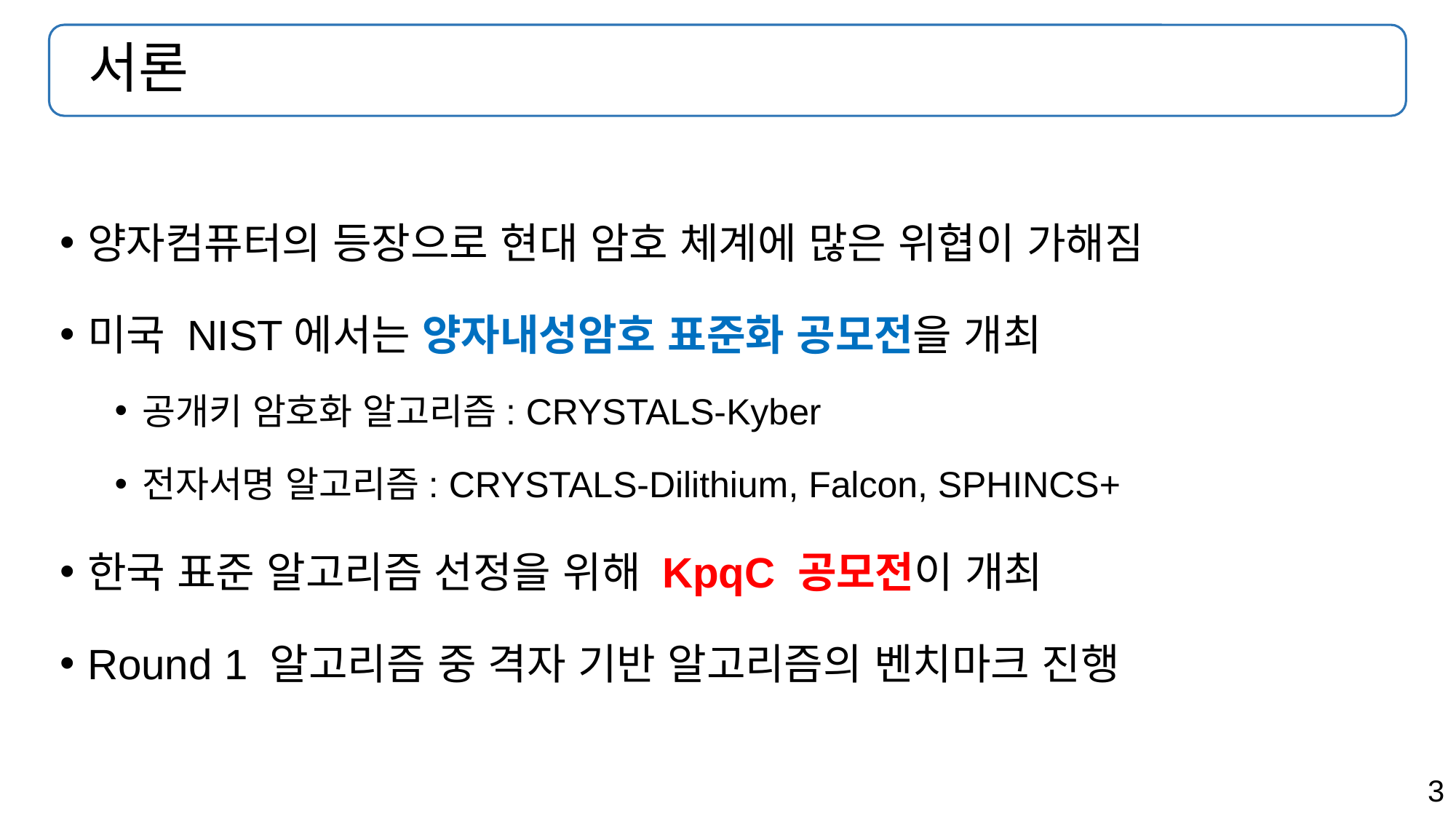

# 서론
양자컴퓨터의 등장으로 현대 암호 체계에 많은 위협이 가해짐
미국 NIST에서는 양자내성암호 표준화 공모전을 개최
공개키 암호화 알고리즘: CRYSTALS-Kyber
전자서명 알고리즘: CRYSTALS-Dilithium, Falcon, SPHINCS+
한국 표준 알고리즘 선정을 위해 KpqC 공모전이 개최
Round 1 알고리즘 중 격자 기반 알고리즘의 벤치마크 진행